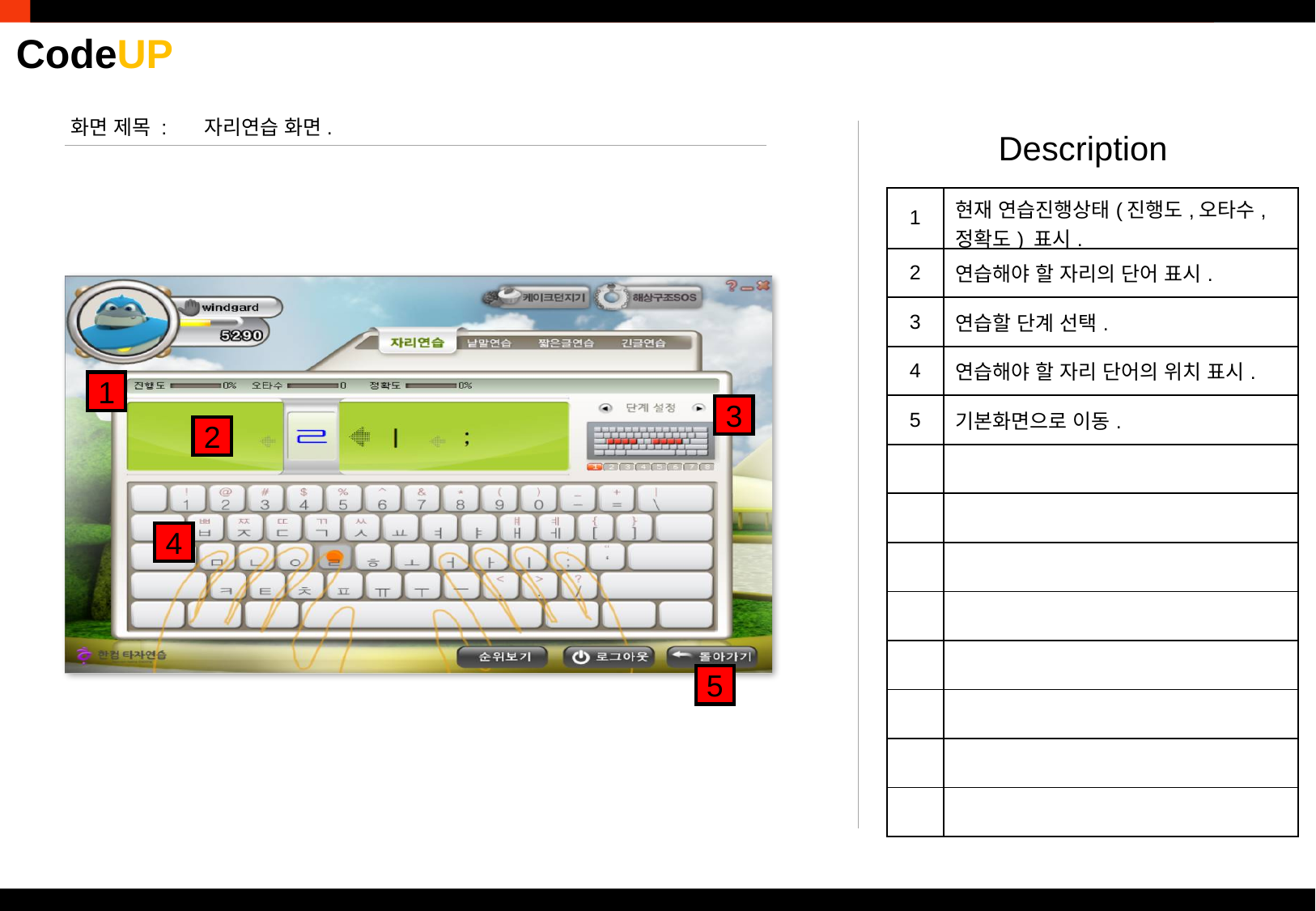

화면 제목 :
자리연습 화면.
Description
| 1 | 현재 연습진행상태(진행도,오타수,정확도) 표시. |
| --- | --- |
| 2 | 연습해야 할 자리의 단어 표시. |
| 3 | 연습할 단계 선택. |
| 4 | 연습해야 할 자리 단어의 위치 표시. |
| 5 | 기본화면으로 이동. |
|  |  |
|  |  |
|  |  |
|  |  |
|  |  |
|  |  |
|  |  |
|  |  |

1
3
2
4
5